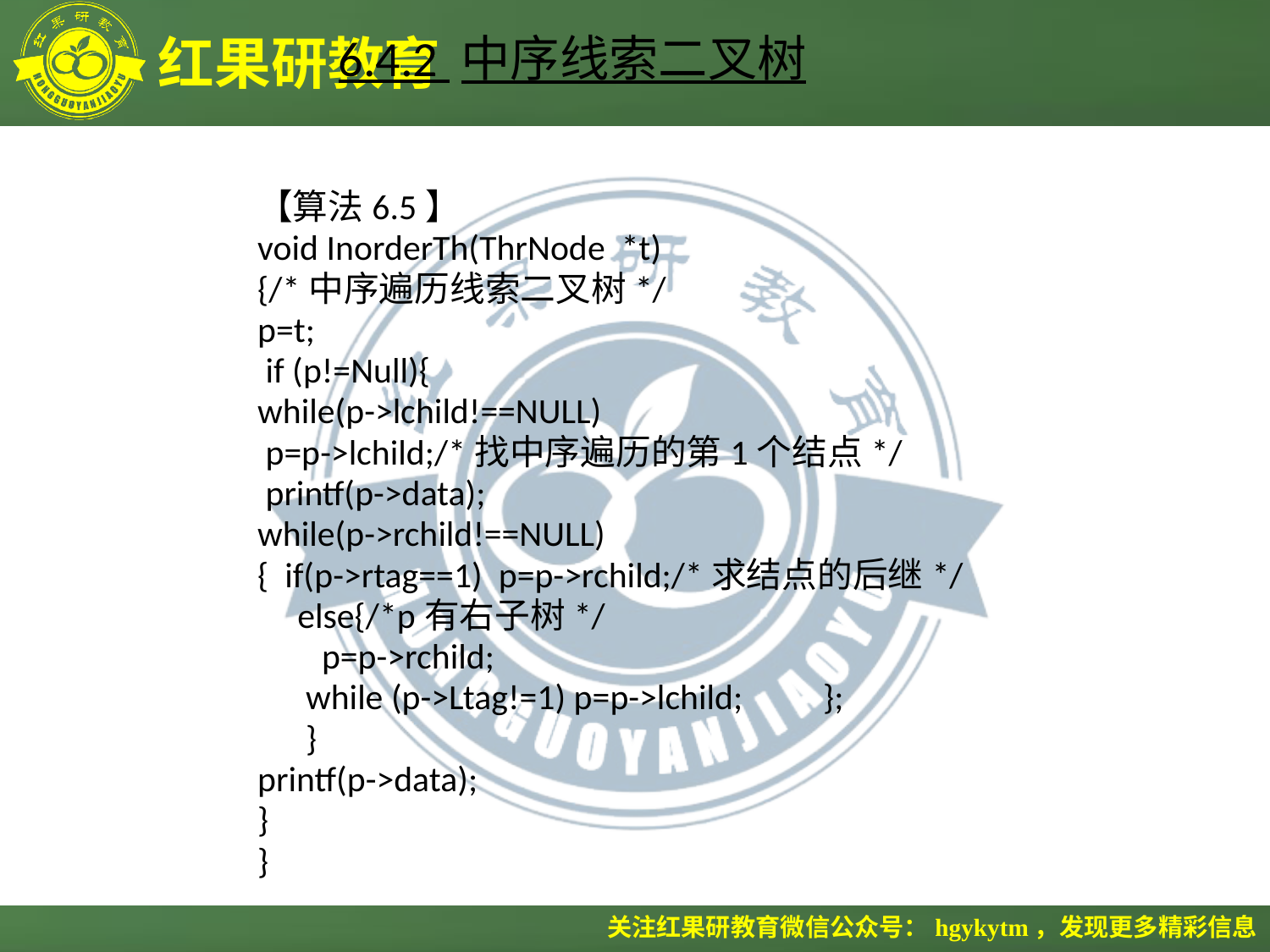

# 6.4.2 中序线索二叉树
【算法6.5】
void InorderTh(ThrNode  *t)
{/*中序遍历线索二叉树*/
p=t;
 if (p!=Null){
while(p->lchild!==NULL)
 p=p->lchild;/*找中序遍历的第1个结点*/
 printf(p->data);
while(p->rchild!==NULL)
{  if(p->rtag==1)  p=p->rchild;/*求结点的后继*/
     else{/*p有右子树*/
        p=p->rchild;
      while (p->Ltag!=1) p=p->lchild;          };
      }
printf(p->data);
}
}